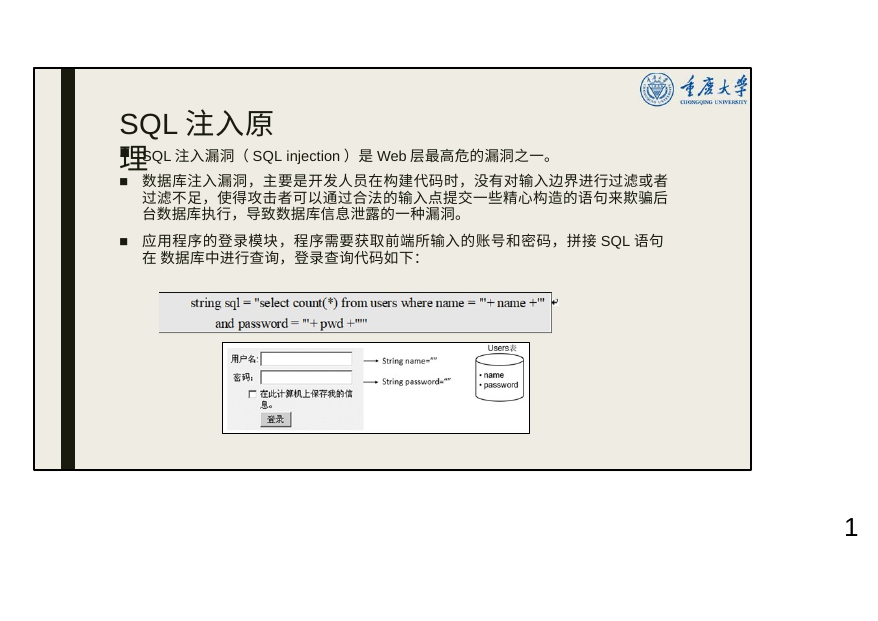

# SQL注入原理
SQL注入漏洞（SQL injection）是Web层最高危的漏洞之一。
数据库注入漏洞，主要是开发人员在构建代码时，没有对输入边界进行过滤或者 过滤不足，使得攻击者可以通过合法的输入点提交一些精心构造的语句来欺骗后 台数据库执行，导致数据库信息泄露的一种漏洞。
应用程序的登录模块，程序需要获取前端所输入的账号和密码，拼接SQL语句在 数据库中进行查询，登录查询代码如下：

1